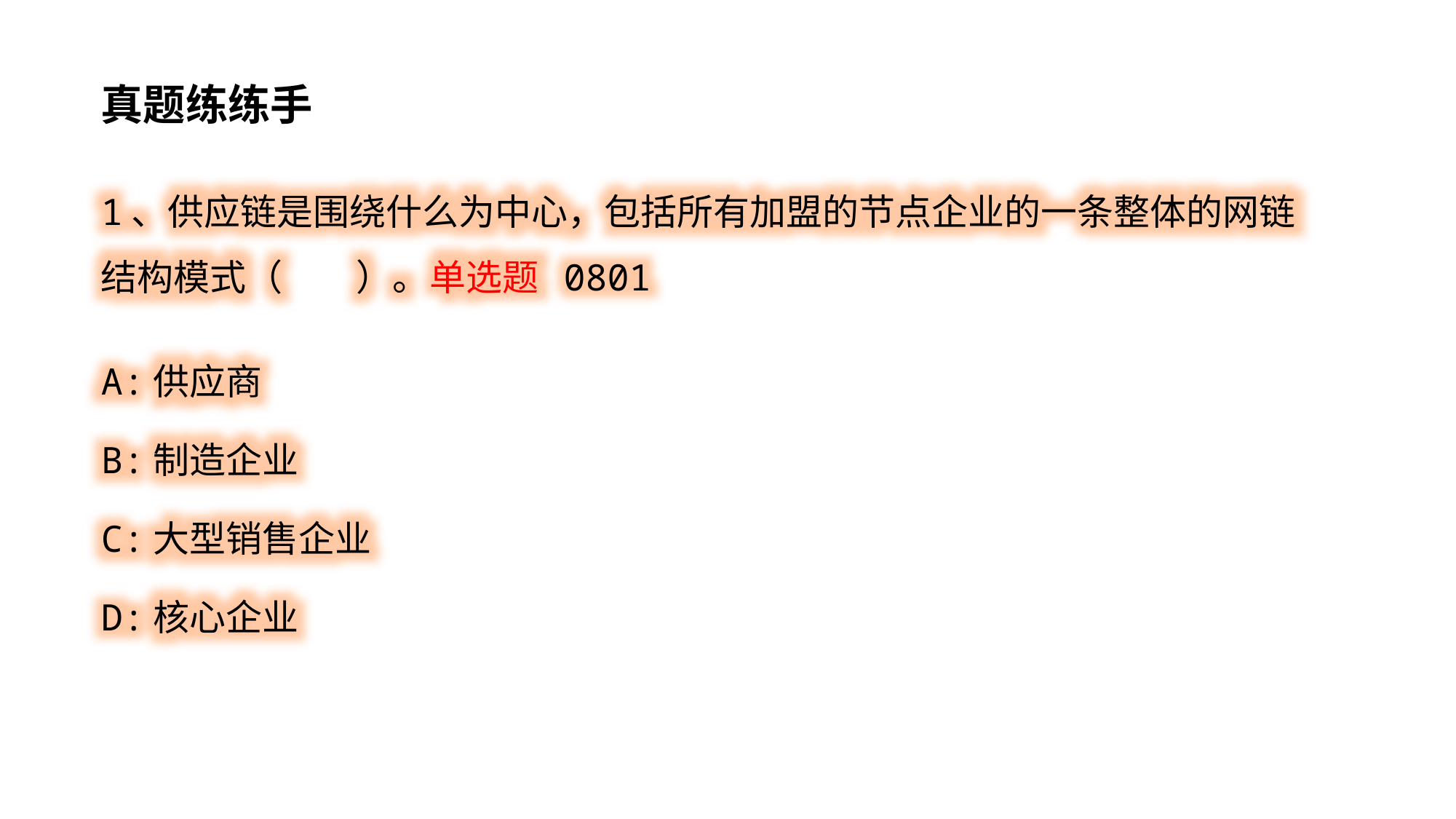

真题练练手
1、供应链是围绕什么为中心，包括所有加盟的节点企业的一条整体的网链结构模式（         ）。单选题  0801

A:供应商

B:制造企业
C:大型销售企业

D:核心企业